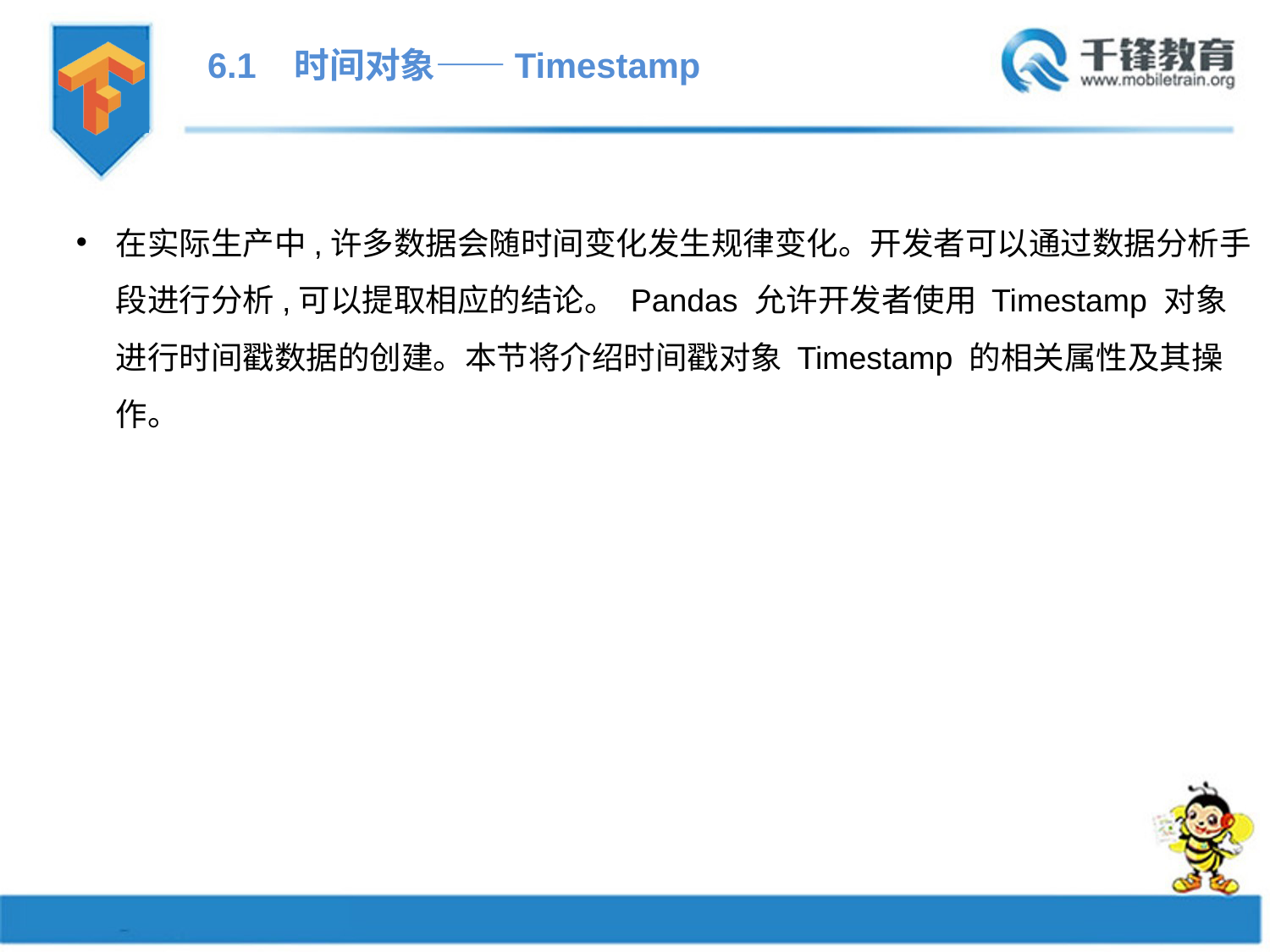

6.1   时间对象——Timestamp
在实际生产中,许多数据会随时间变化发生规律变化。开发者可以通过数据分析手段进行分析,可以提取相应的结论。 Pandas 允许开发者使用 Timestamp 对象进行时间戳数据的创建。本节将介绍时间戳对象 Timestamp 的相关属性及其操作。